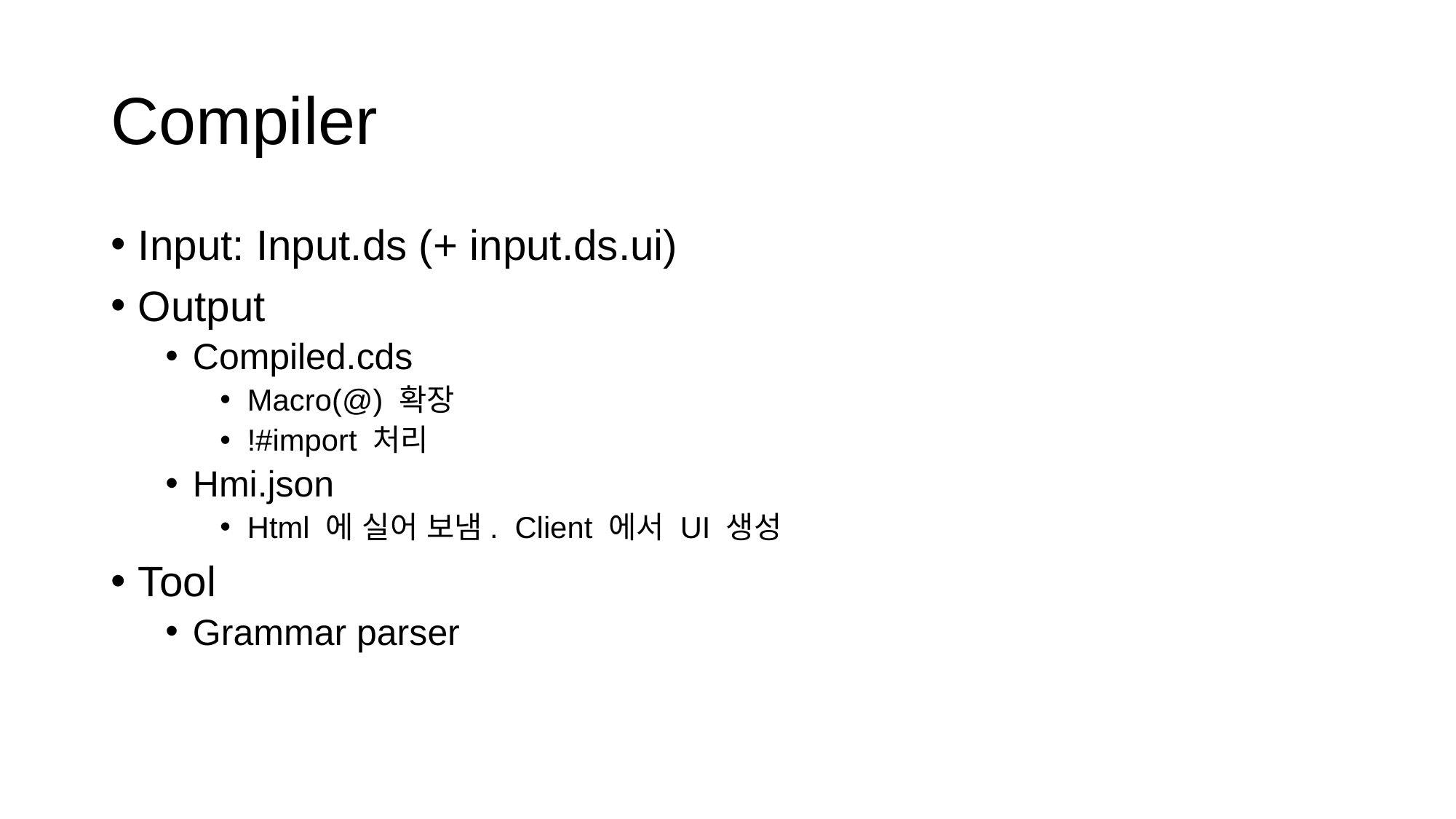

# Compiler
Input: Input.ds (+ input.ds.ui)
Output
Compiled.cds
Macro(@) 확장
!#import 처리
Hmi.json
Html 에 실어 보냄.  Client 에서 UI 생성
Tool
Grammar parser